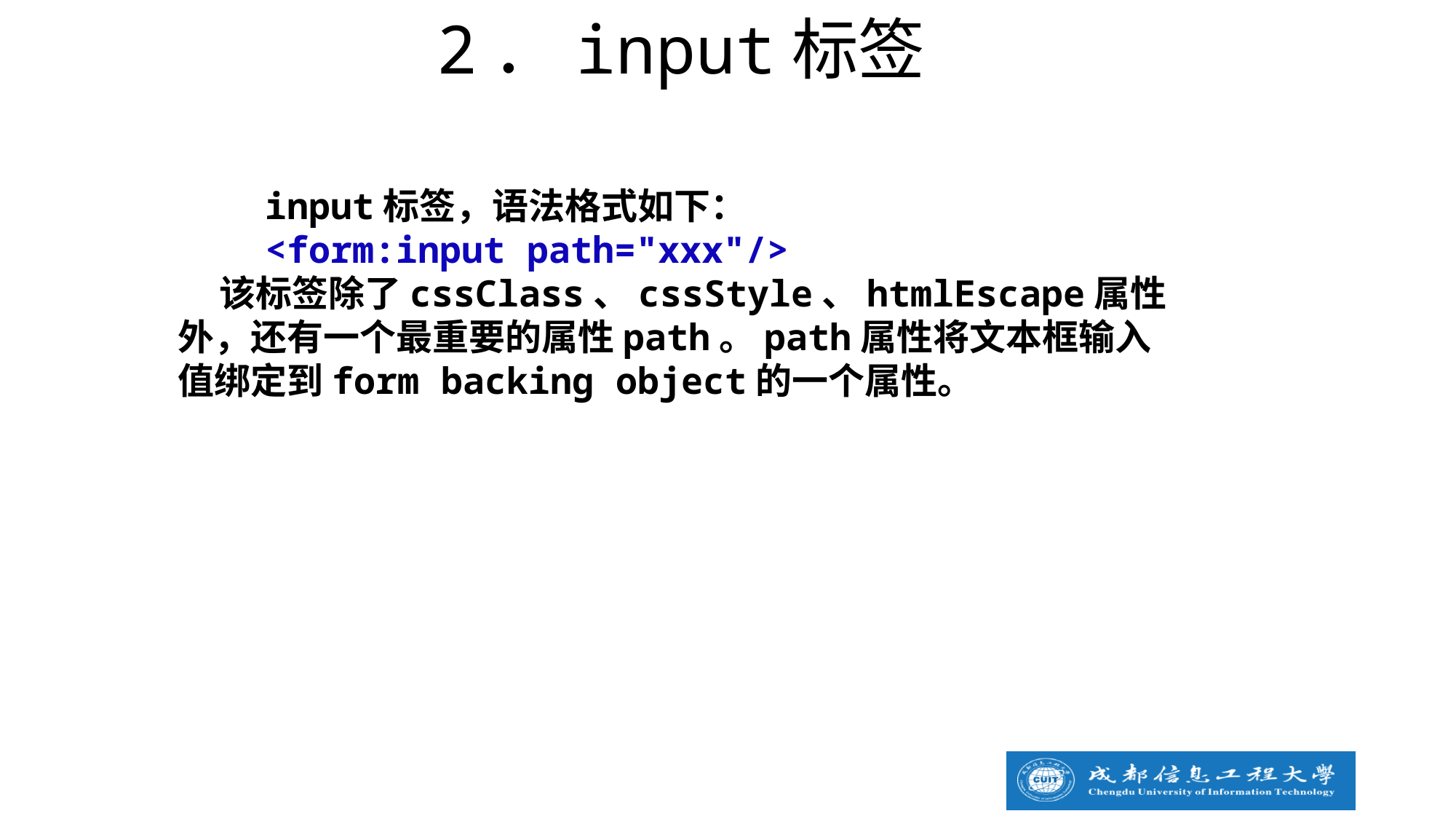

2．input标签
    input标签，语法格式如下：
    <form:input path="xxx"/>
    该标签除了cssClass、cssStyle、htmlEscape属性外，还有一个最重要的属性path。path属性将文本框输入值绑定到form backing object的一个属性。